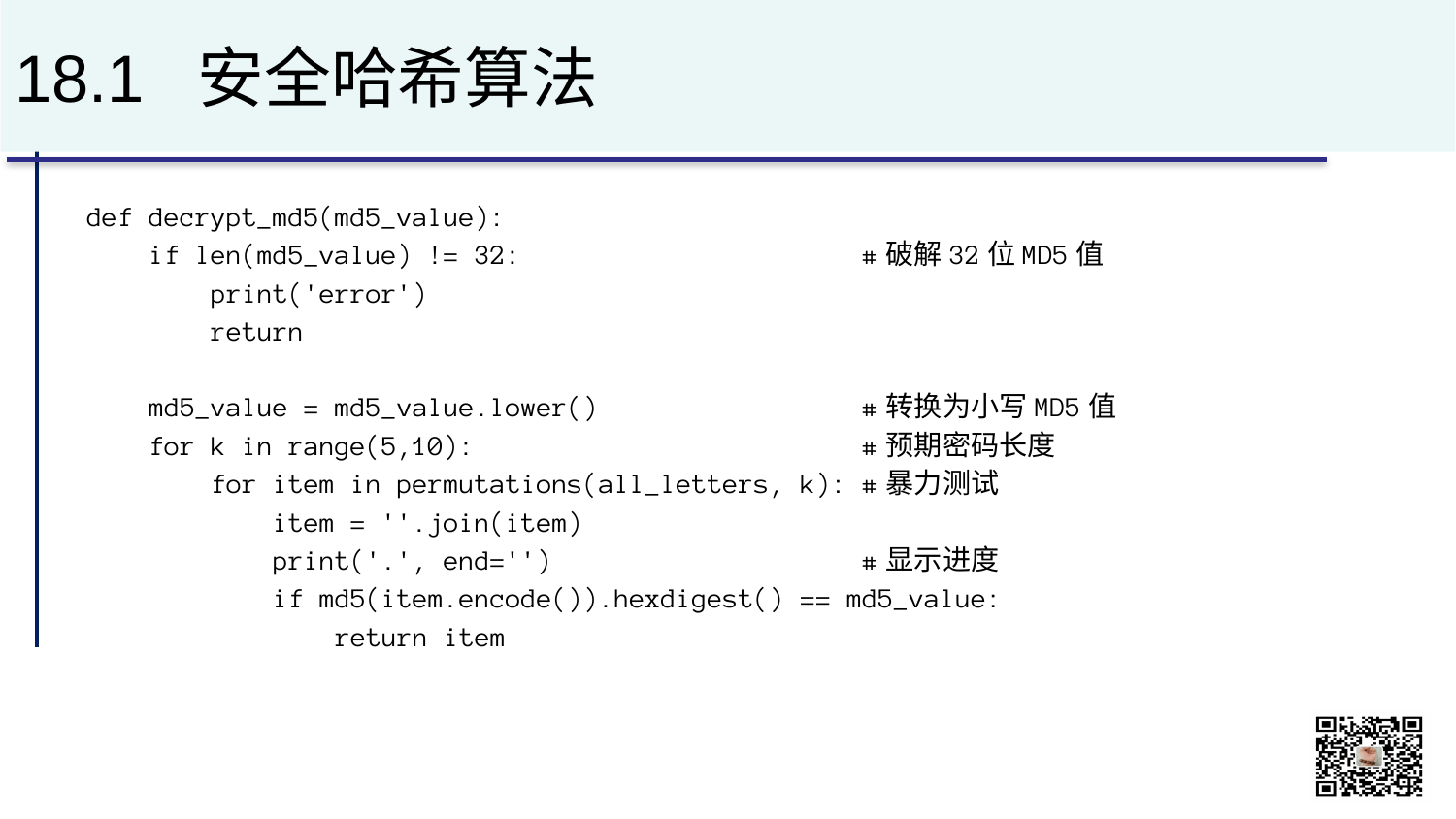

# 18.1  安全哈希算法
def decrypt_md5(md5_value):
    if len(md5_value) != 32:                      #破解32位MD5值
        print('error')
        return

    md5_value = md5_value.lower()                 #转换为小写MD5值
    for k in range(5,10):                         #预期密码长度
        for item in permutations(all_letters, k): #暴力测试
            item = ''.join(item)
            print('.', end='')                    #显示进度
            if md5(item.encode()).hexdigest() == md5_value:
                return item